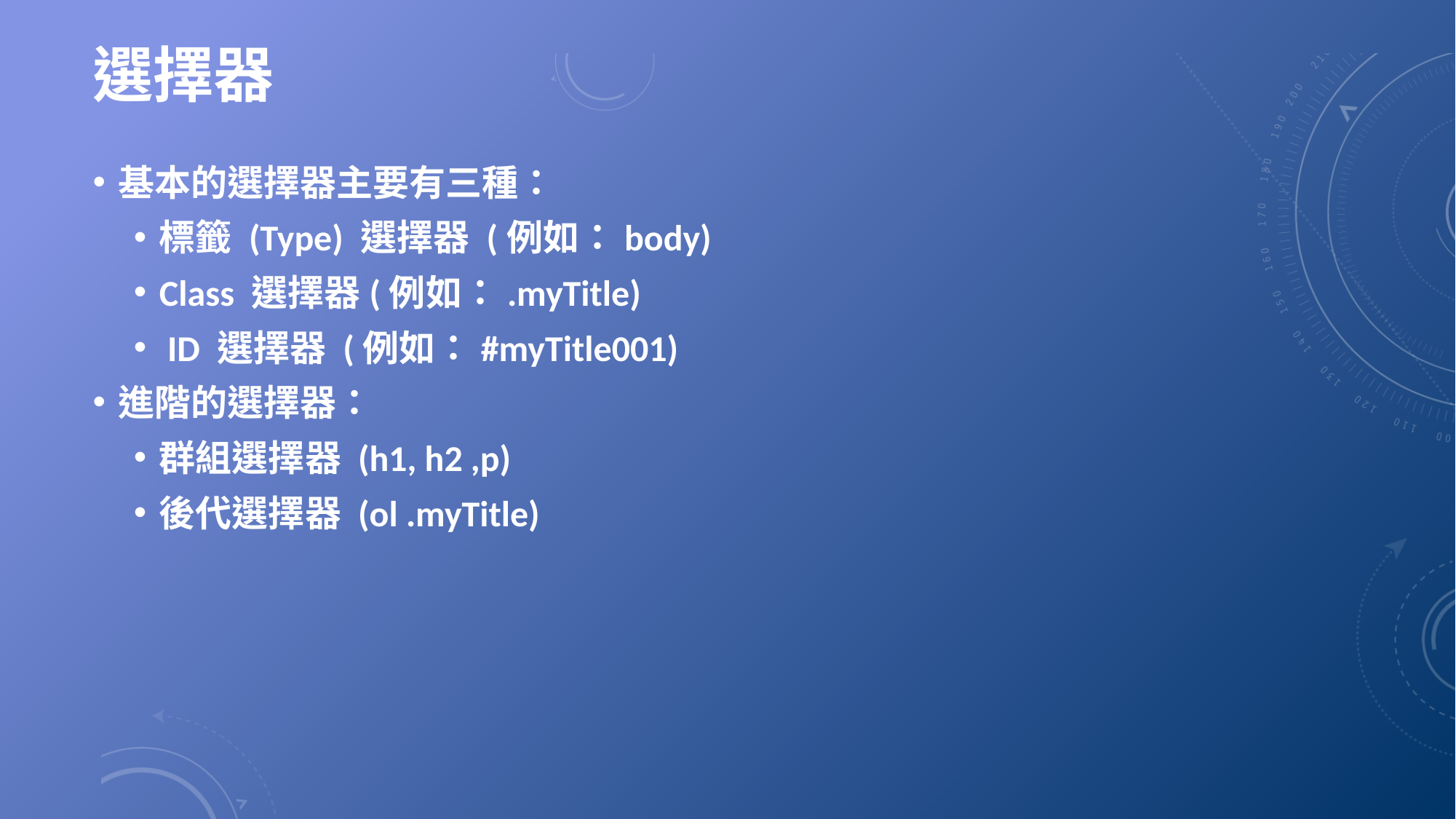

# 選擇器
基本的選擇器主要有三種：
標籤 (Type) 選擇器 (例如：body)
Class 選擇器(例如：.myTitle)
 ID 選擇器 (例如：#myTitle001)
進階的選擇器：
群組選擇器 (h1, h2 ,p)
後代選擇器 (ol .myTitle)